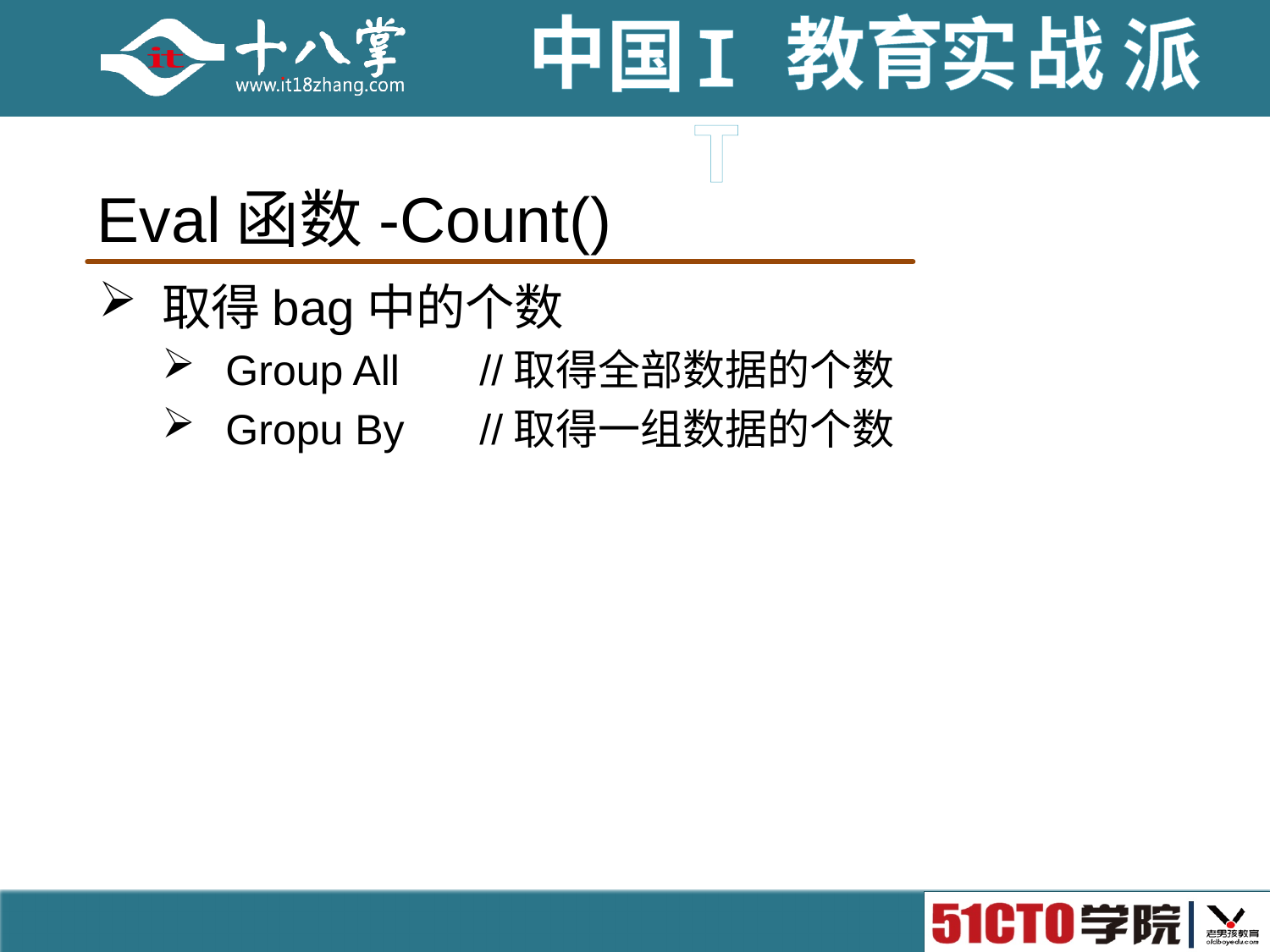

# Eval函数-Count()
取得bag中的个数
Group All	//取得全部数据的个数
Gropu By 	//取得一组数据的个数